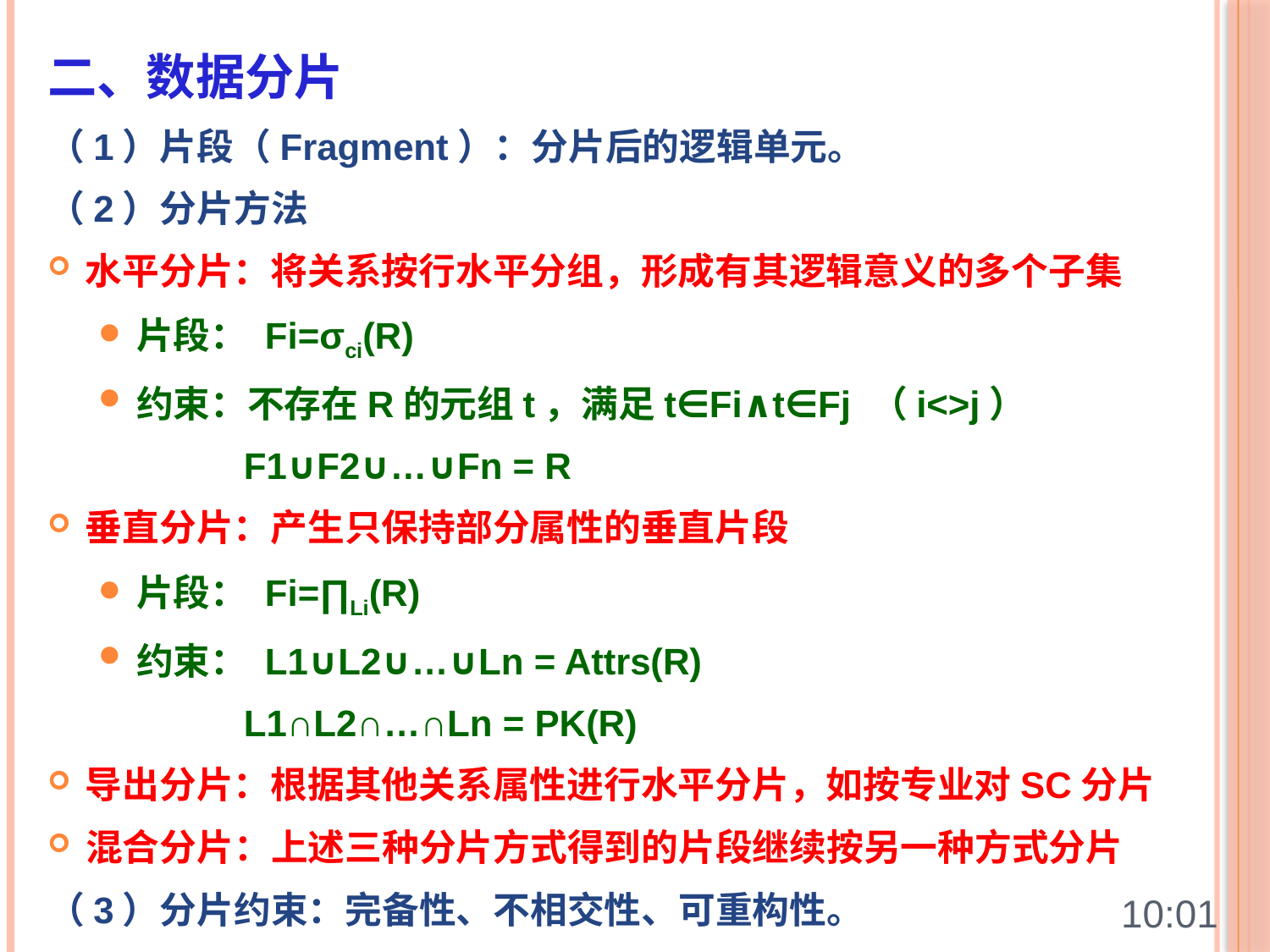

二、数据分片
（1）片段（Fragment）：分片后的逻辑单元。
（2）分片方法
水平分片：将关系按行水平分组，形成有其逻辑意义的多个子集
片段： Fi=σci(R)
约束：不存在R的元组t，满足t∈Fi∧t∈Fj （i<>j）
              F1∪F2∪…∪Fn = R
垂直分片：产生只保持部分属性的垂直片段
片段： Fi=∏Li(R)
约束： L1∪L2∪…∪Ln = Attrs(R)
              L1∩L2∩…∩Ln = PK(R)
导出分片：根据其他关系属性进行水平分片，如按专业对SC分片
混合分片：上述三种分片方式得到的片段继续按另一种方式分片
（3）分片约束：完备性、不相交性、可重构性。
10:01